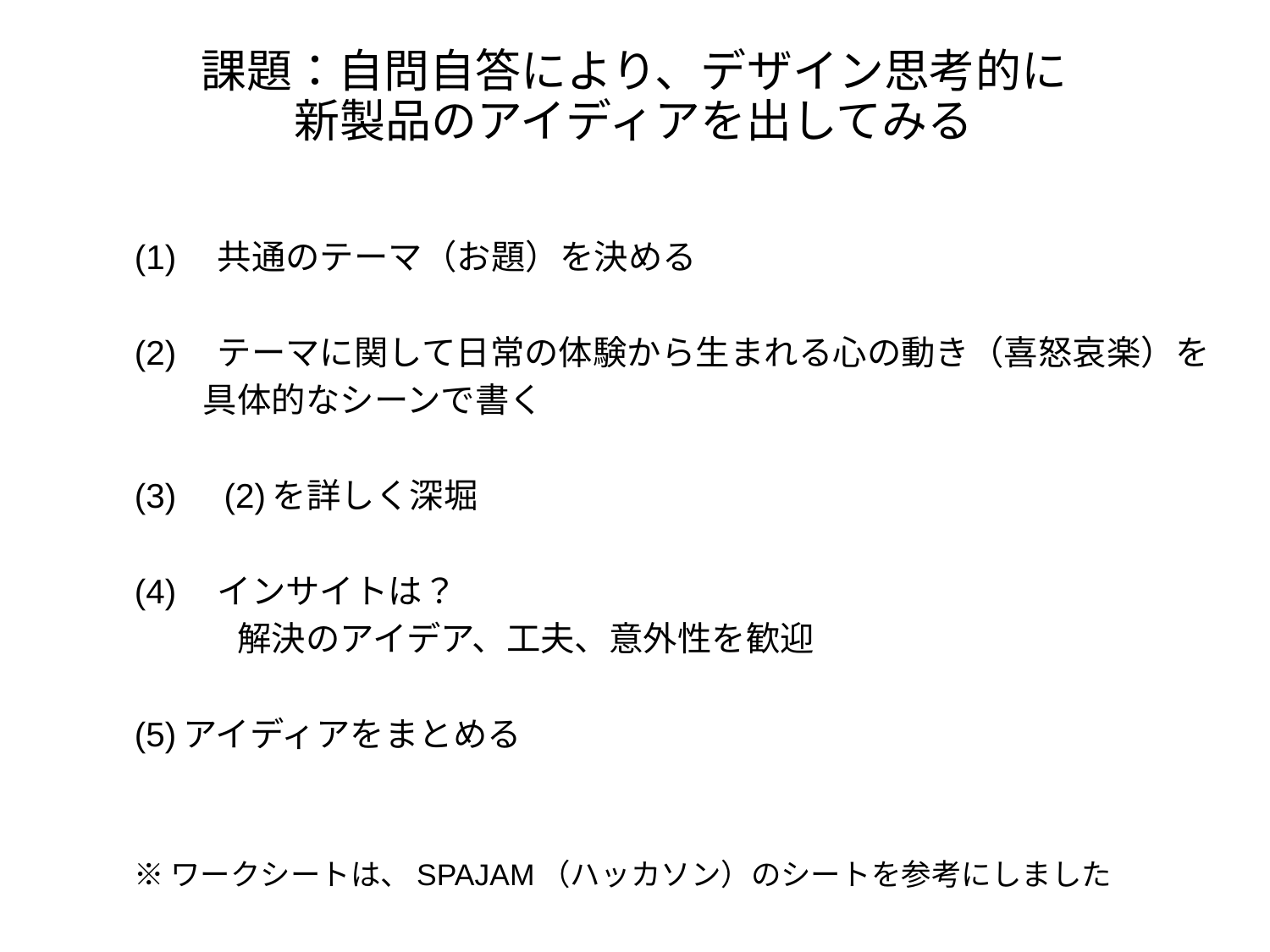

# 課題：自問自答により、デザイン思考的に 新製品のアイディアを出してみる
(1)　共通のテーマ（お題）を決める

(2)　テーマに関して日常の体験から生まれる心の動き（喜怒哀楽）を
　　具体的なシーンで書く

(3)　(2)を詳しく深堀

(4)　インサイトは？
　　　解決のアイデア、工夫、意外性を歓迎

(5)アイディアをまとめる

※ワークシートは、SPAJAM（ハッカソン）のシートを参考にしました